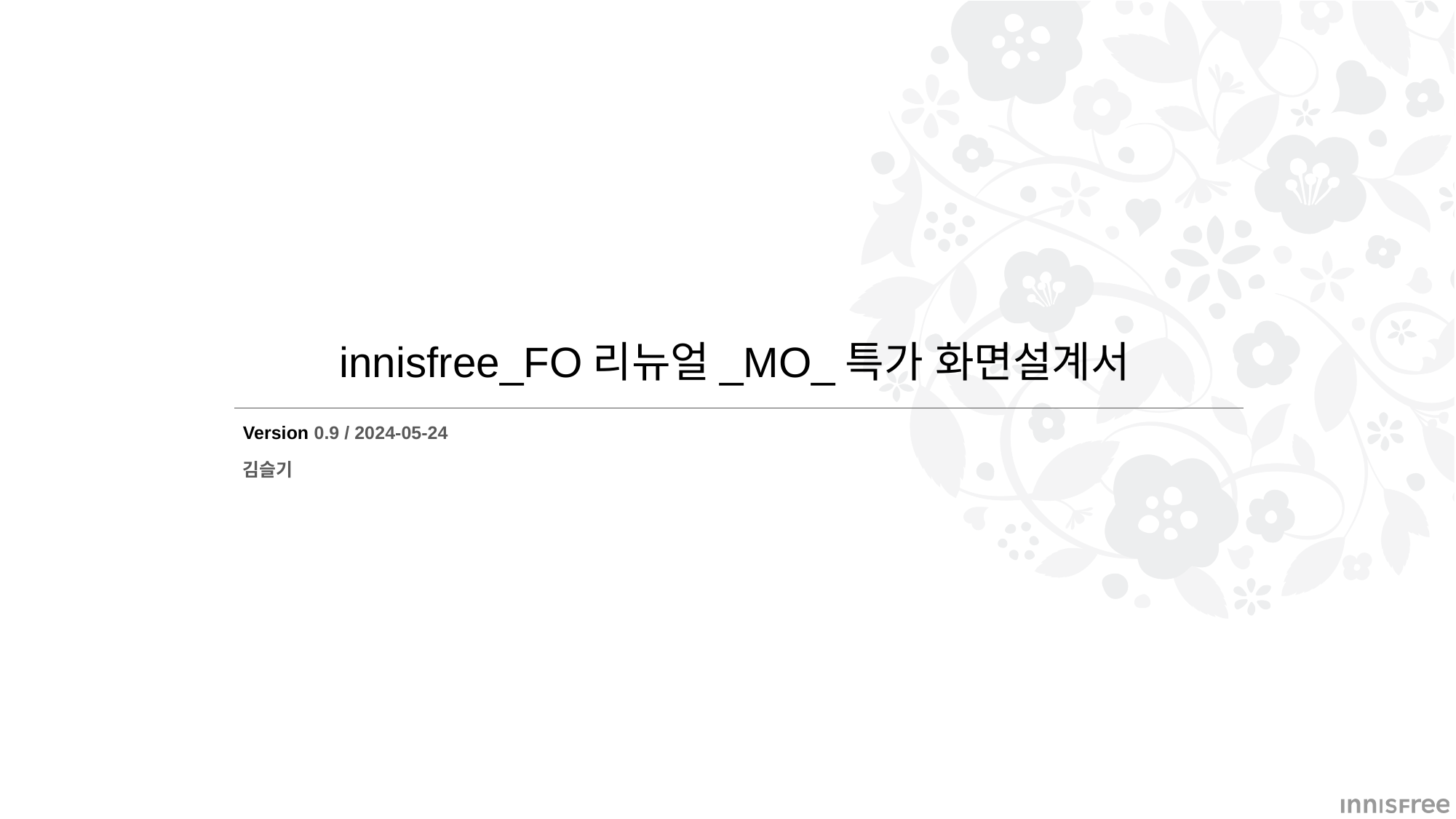

innisfree_FO리뉴얼_MO_특가 화면설계서
Version 0.9 / 2024-05-24
김슬기